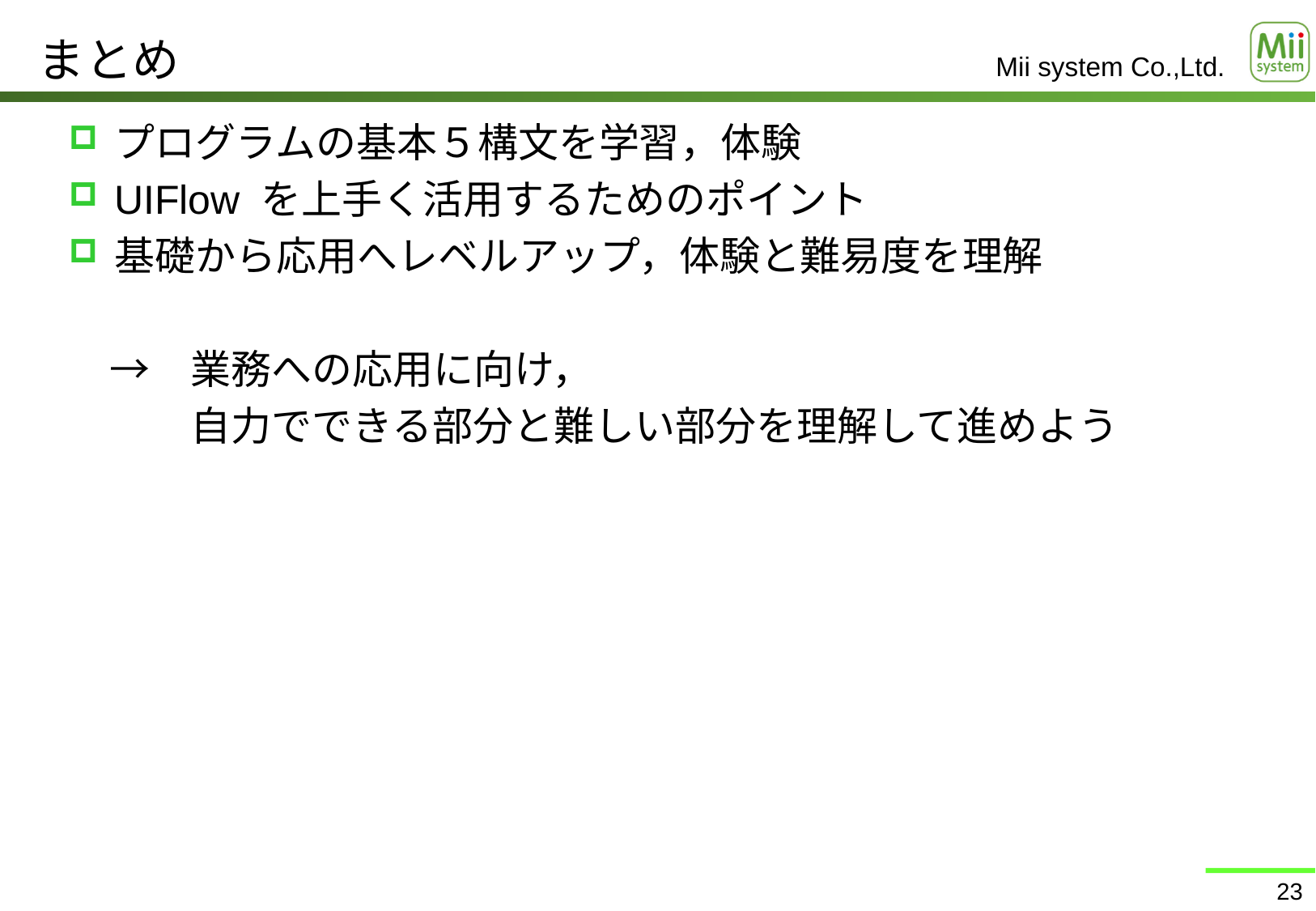

# まとめ
プログラムの基本５構文を学習，体験
UIFlow を上手く活用するためのポイント
基礎から応用へレベルアップ，体験と難易度を理解

　→　業務への応用に向け，
	自力でできる部分と難しい部分を理解して進めよう
23